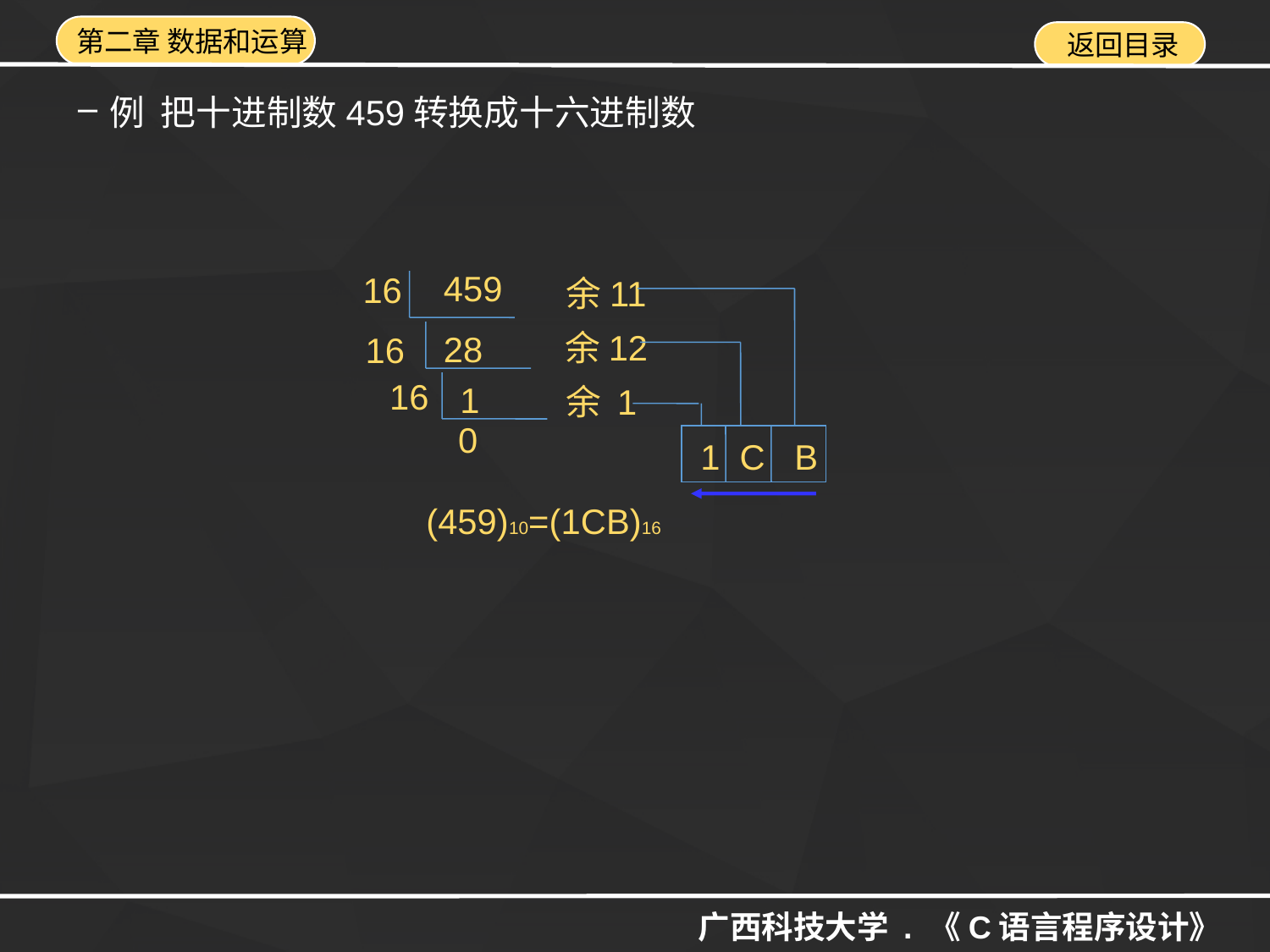

例  把十进制数459转换成十六进制数
459
16
余11

余12
28
16

16
1

余 1

0

1  C   B

(459)10=(1CB)16